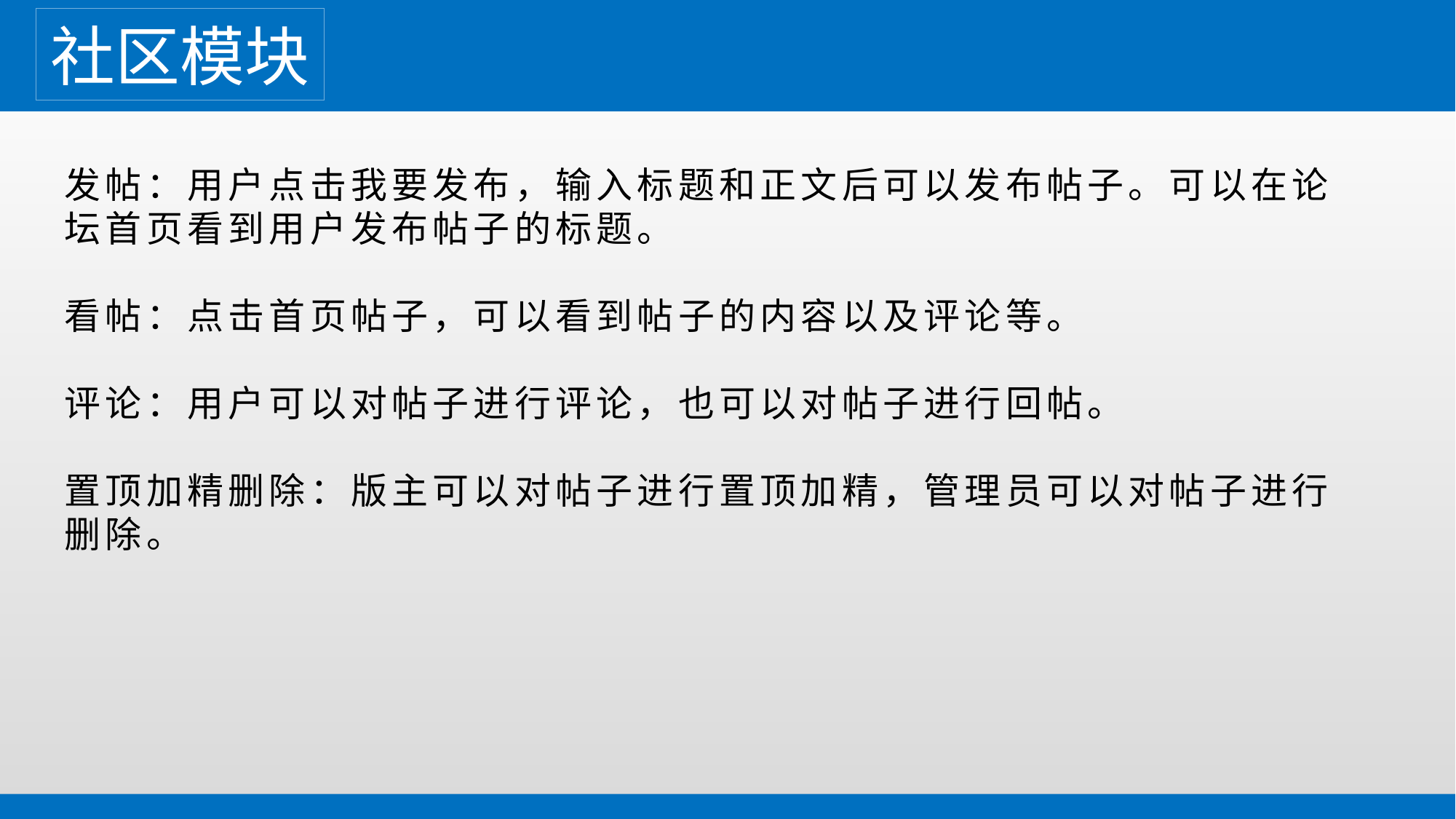

社区模块
发帖：用户点击我要发布，输入标题和正文后可以发布帖子。可以在论坛首页看到用户发布帖子的标题。

看帖：点击首页帖子，可以看到帖子的内容以及评论等。

评论：用户可以对帖子进行评论，也可以对帖子进行回帖。

置顶加精删除：版主可以对帖子进行置顶加精，管理员可以对帖子进行删除。